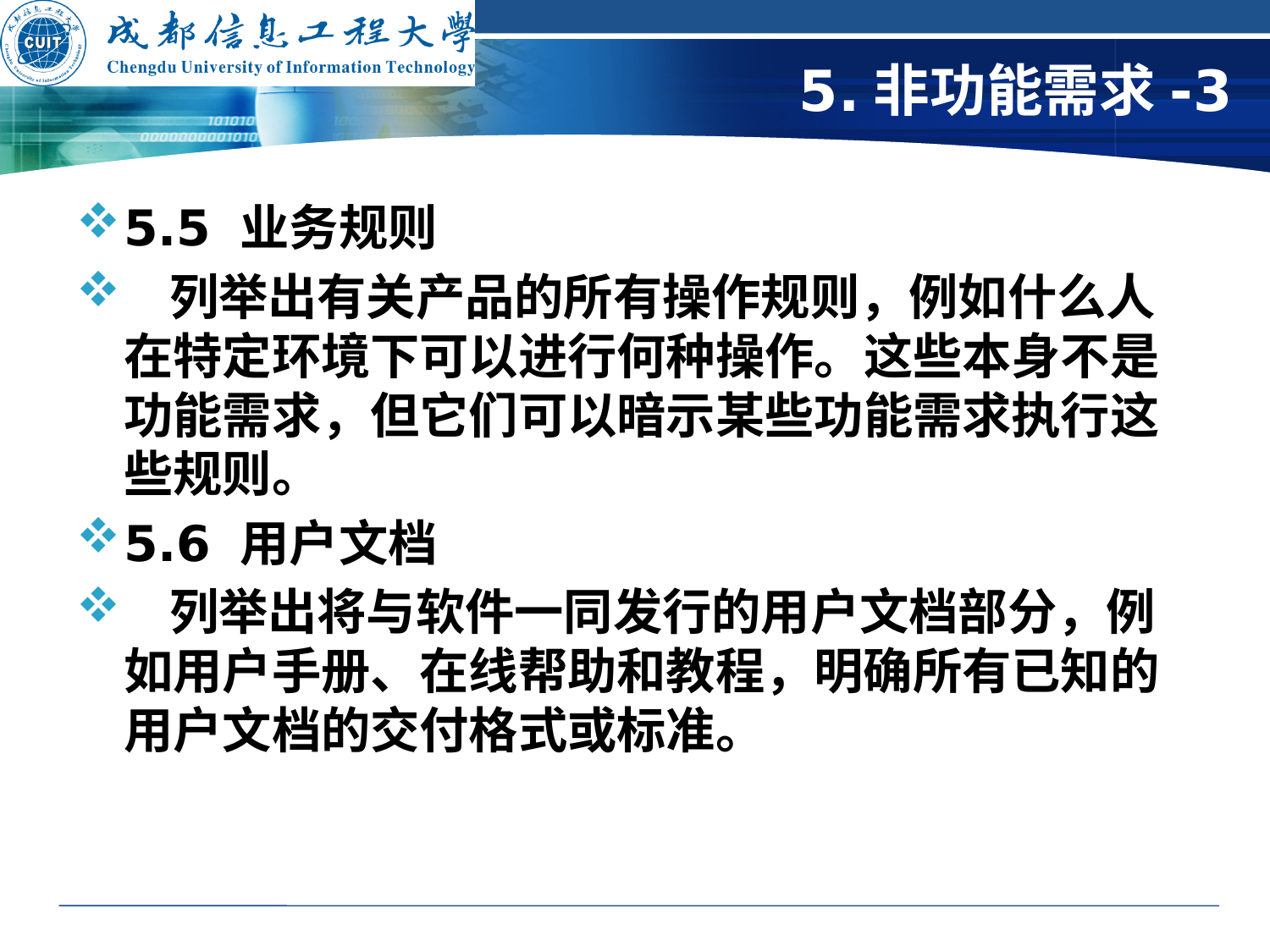

# 5.非功能需求-3
5.5 业务规则
   列举出有关产品的所有操作规则，例如什么人在特定环境下可以进行何种操作。这些本身不是功能需求，但它们可以暗示某些功能需求执行这些规则。
5.6 用户文档
   列举出将与软件一同发行的用户文档部分，例如用户手册、在线帮助和教程，明确所有已知的用户文档的交付格式或标准。